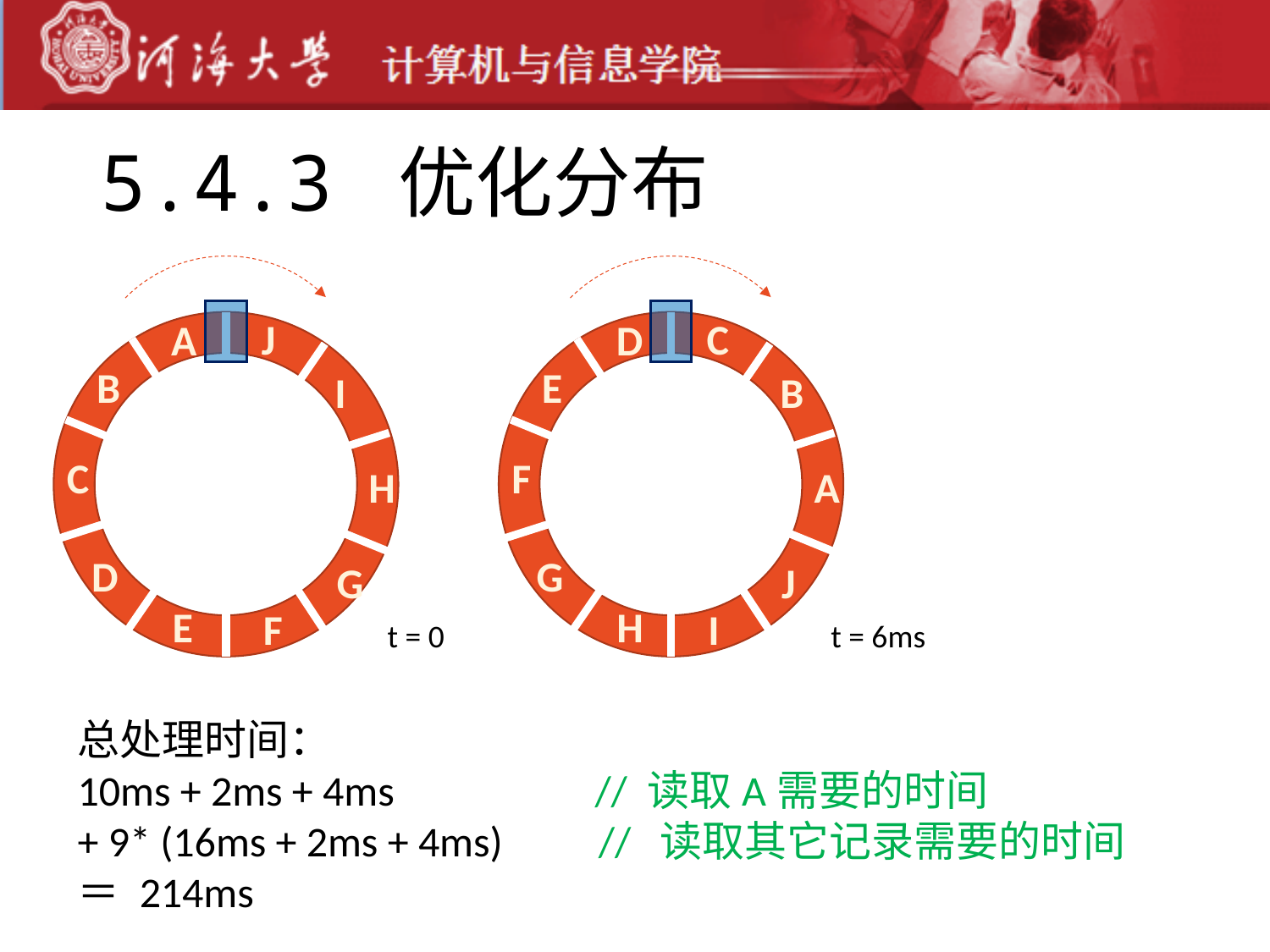

# 5.4.3 优化分布

J
A

B
I
C
H
D
G
E
F

C
D

E
B
F
A
G
J
H
I
t = 0
t = 6ms
总处理时间：
10ms + 2ms + 4ms                     // 读取A需要的时间
+ 9* (16ms + 2ms + 4ms)          //  读取其它记录需要的时间
＝ 214ms